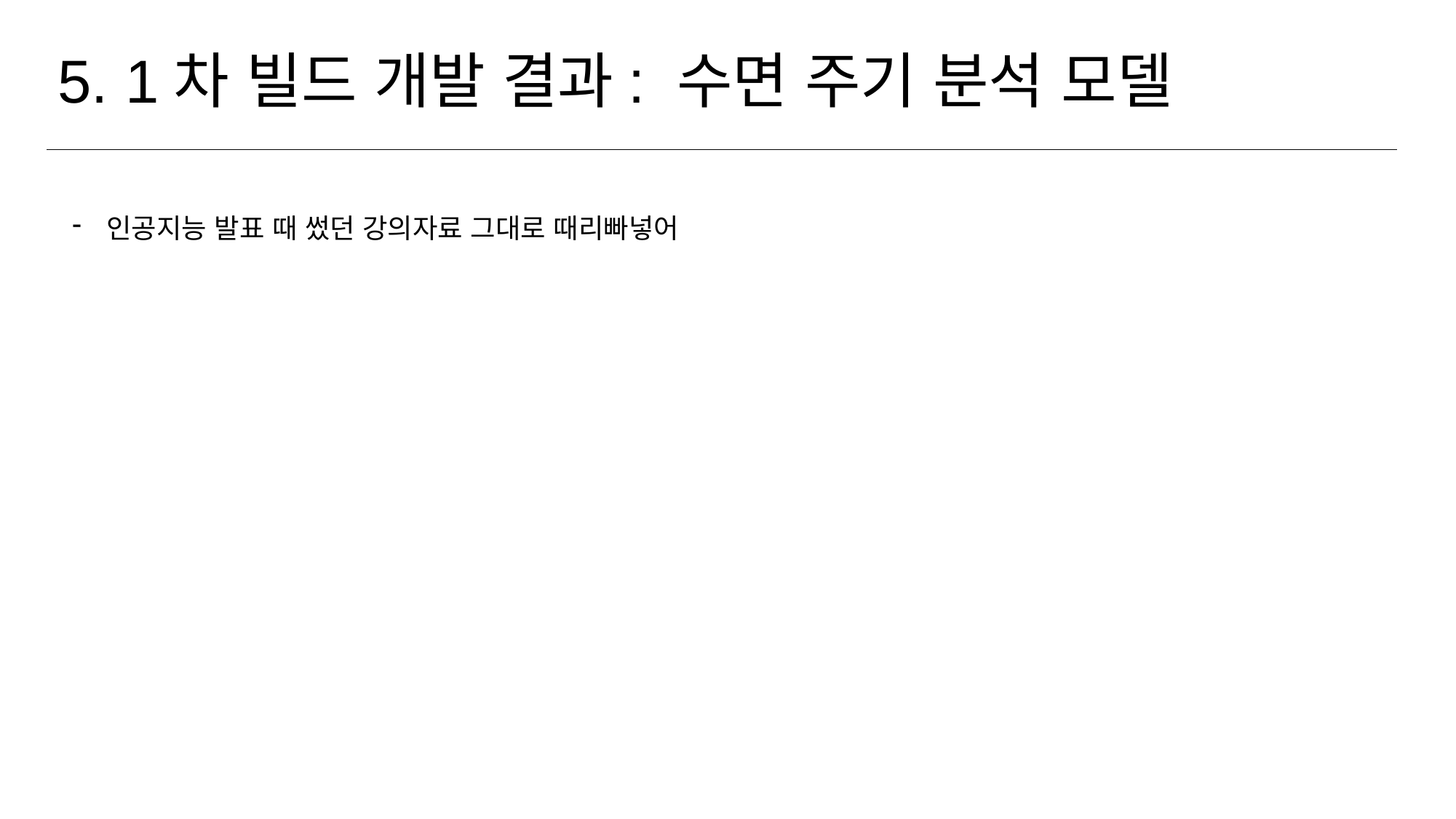

5. 1차 빌드 개발 결과: 수면 주기 분석 모델
인공지능 발표 때 썼던 강의자료 그대로 때리빠넣어